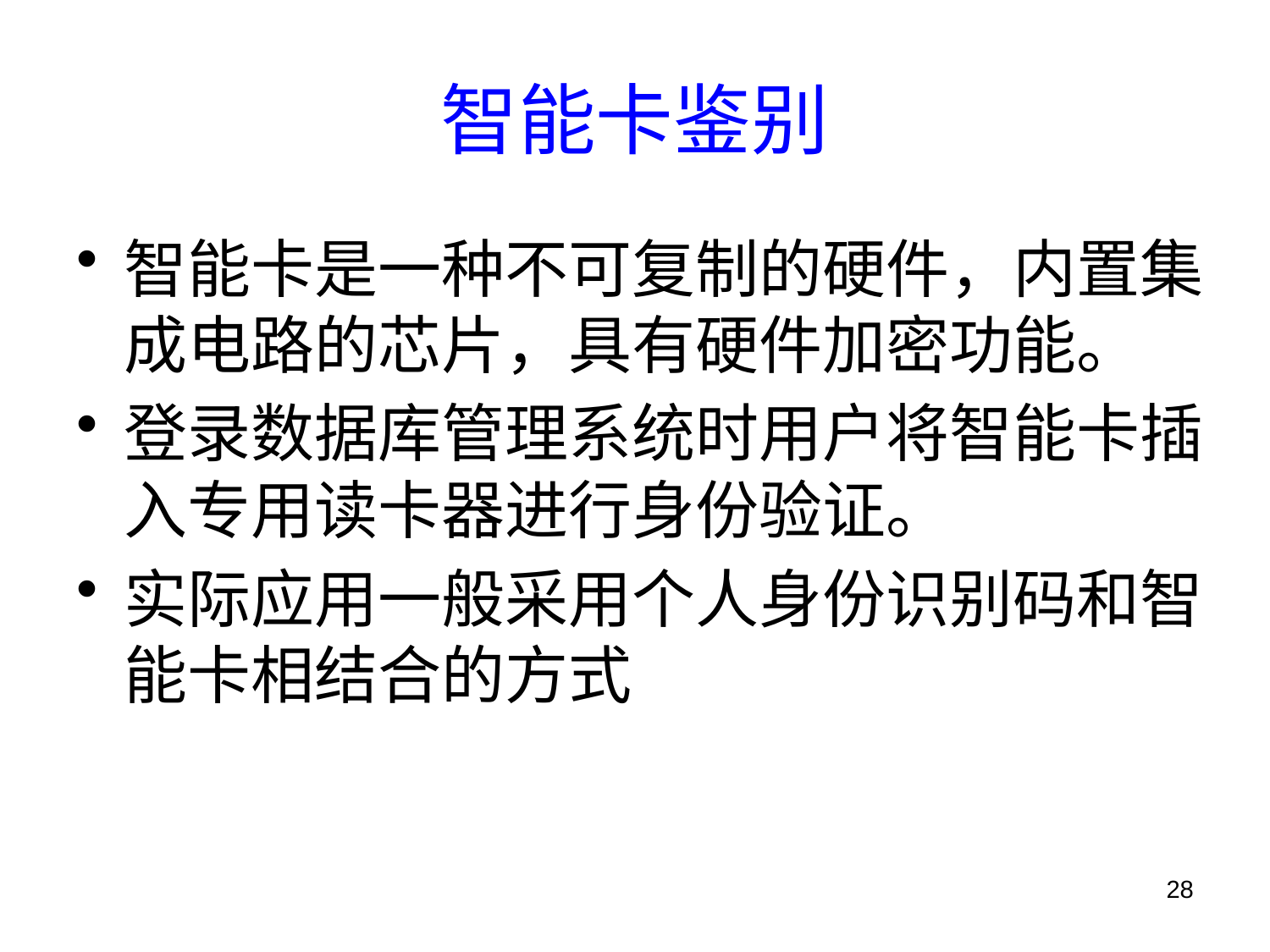

# 智能卡鉴别
智能卡是一种不可复制的硬件，内置集成电路的芯片，具有硬件加密功能。
登录数据库管理系统时用户将智能卡插入专用读卡器进行身份验证。
实际应用一般采用个人身份识别码和智能卡相结合的方式
28